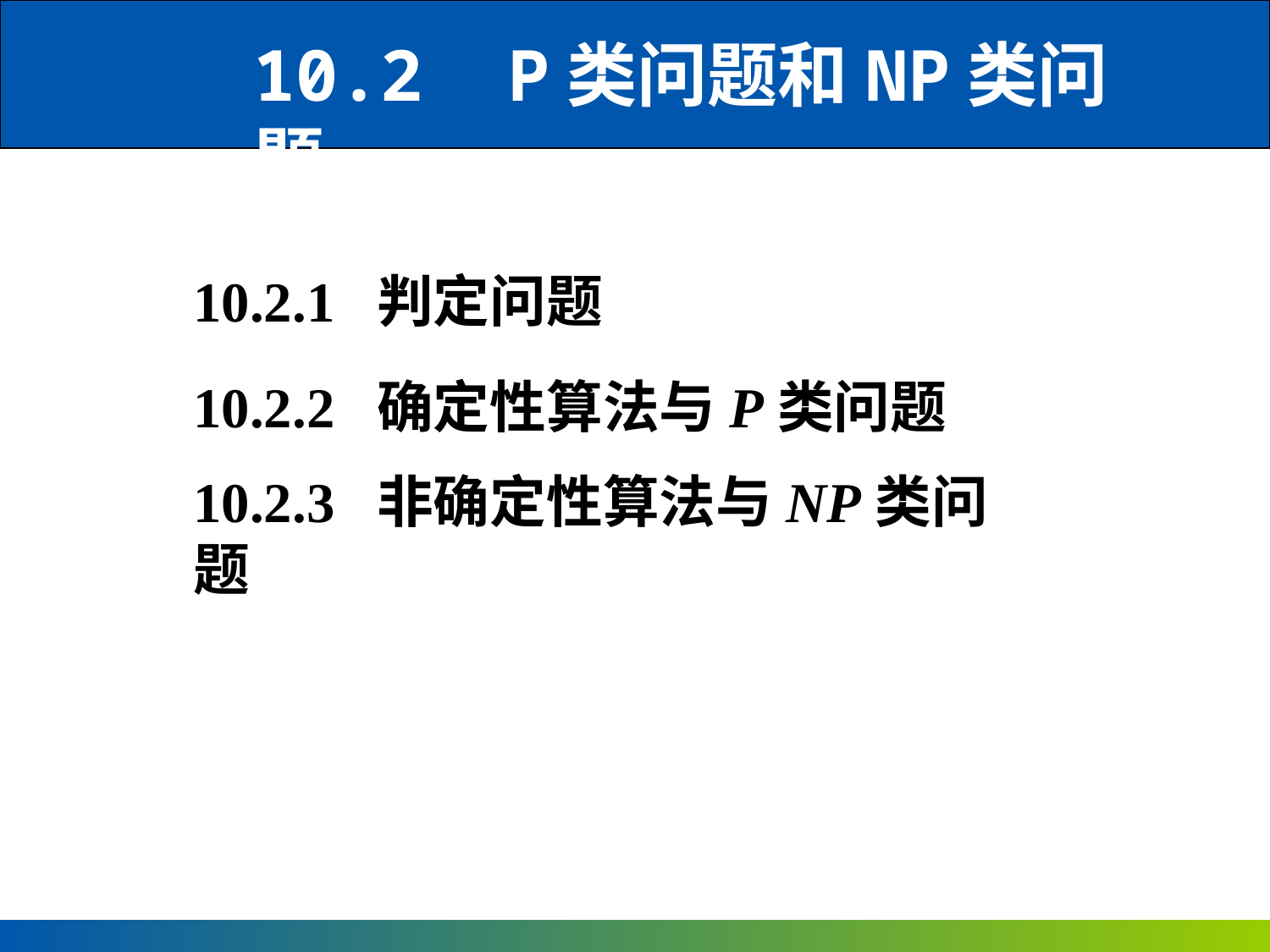

10.2  P类问题和NP类问题
10.2.1  判定问题
10.2.2  确定性算法与P类问题
10.2.3  非确定性算法与NP类问题